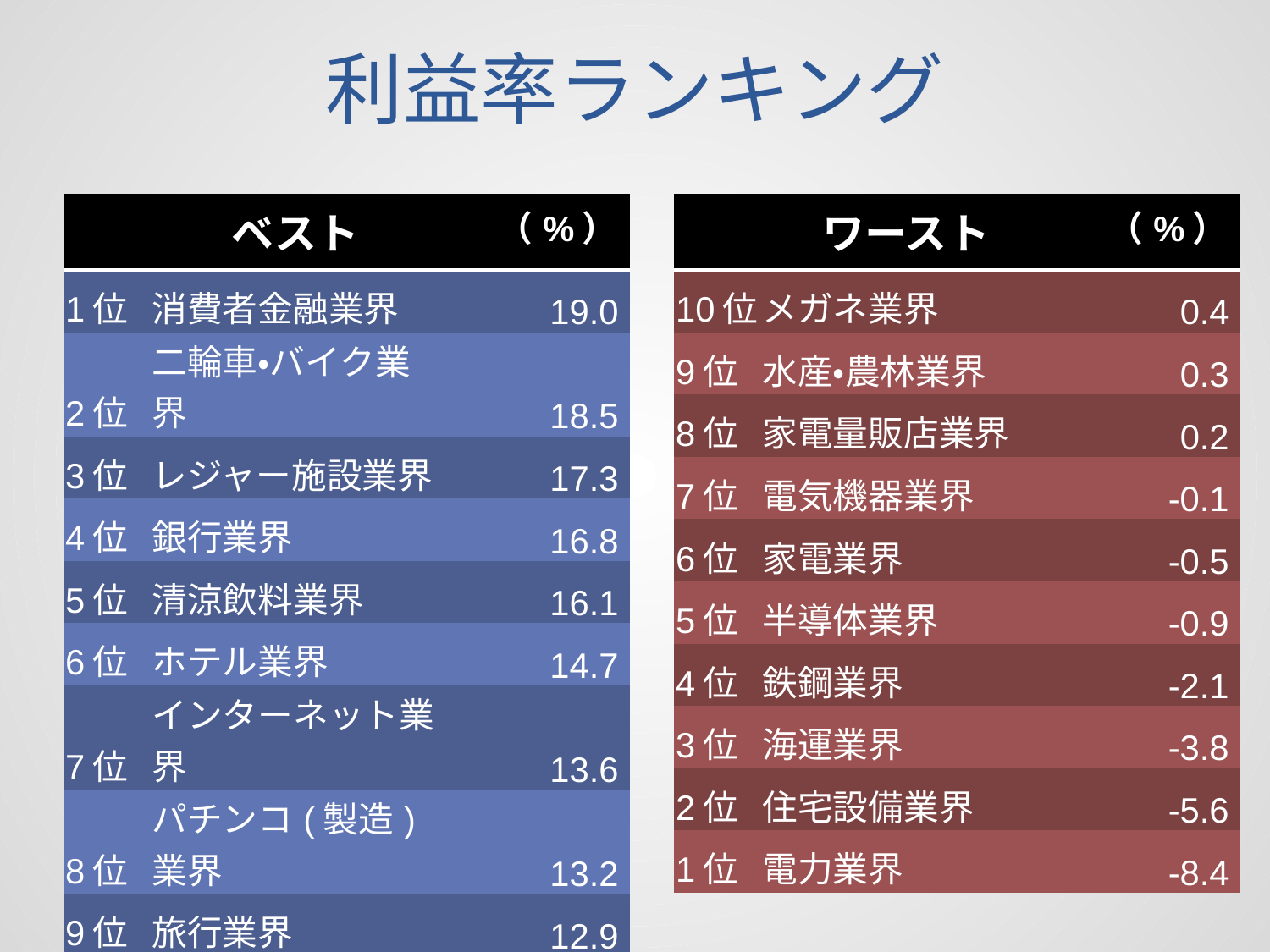

# 利益率ランキング
|  | ベスト | （%） |
| --- | --- | --- |
| 1位 | 消費者金融業界 | 19.0 |
| 2位 | 二輪車・バイク業界 | 18.5 |
| 3位 | レジャー施設業界 | 17.3 |
| 4位 | 銀行業界 | 16.8 |
| 5位 | 清涼飲料業界 | 16.1 |
| 6位 | ホテル業界 | 14.7 |
| 7位 | インターネット業界 | 13.6 |
| 8位 | パチンコ(製造)業界 | 13.2 |
| 9位 | 旅行業界 | 12.9 |
| 10位 | モバイル業界 | 11.9 |
|  | ワースト | （%） |
| --- | --- | --- |
| 10位 | メガネ業界 | 0.4 |
| 9位 | 水産・農林業界 | 0.3 |
| 8位 | 家電量販店業界 | 0.2 |
| 7位 | 電気機器業界 | -0.1 |
| 6位 | 家電業界 | -0.5 |
| 5位 | 半導体業界 | -0.9 |
| 4位 | 鉄鋼業界 | -2.1 |
| 3位 | 海運業界 | -3.8 |
| 2位 | 住宅設備業界 | -5.6 |
| 1位 | 電力業界 | -8.4 |